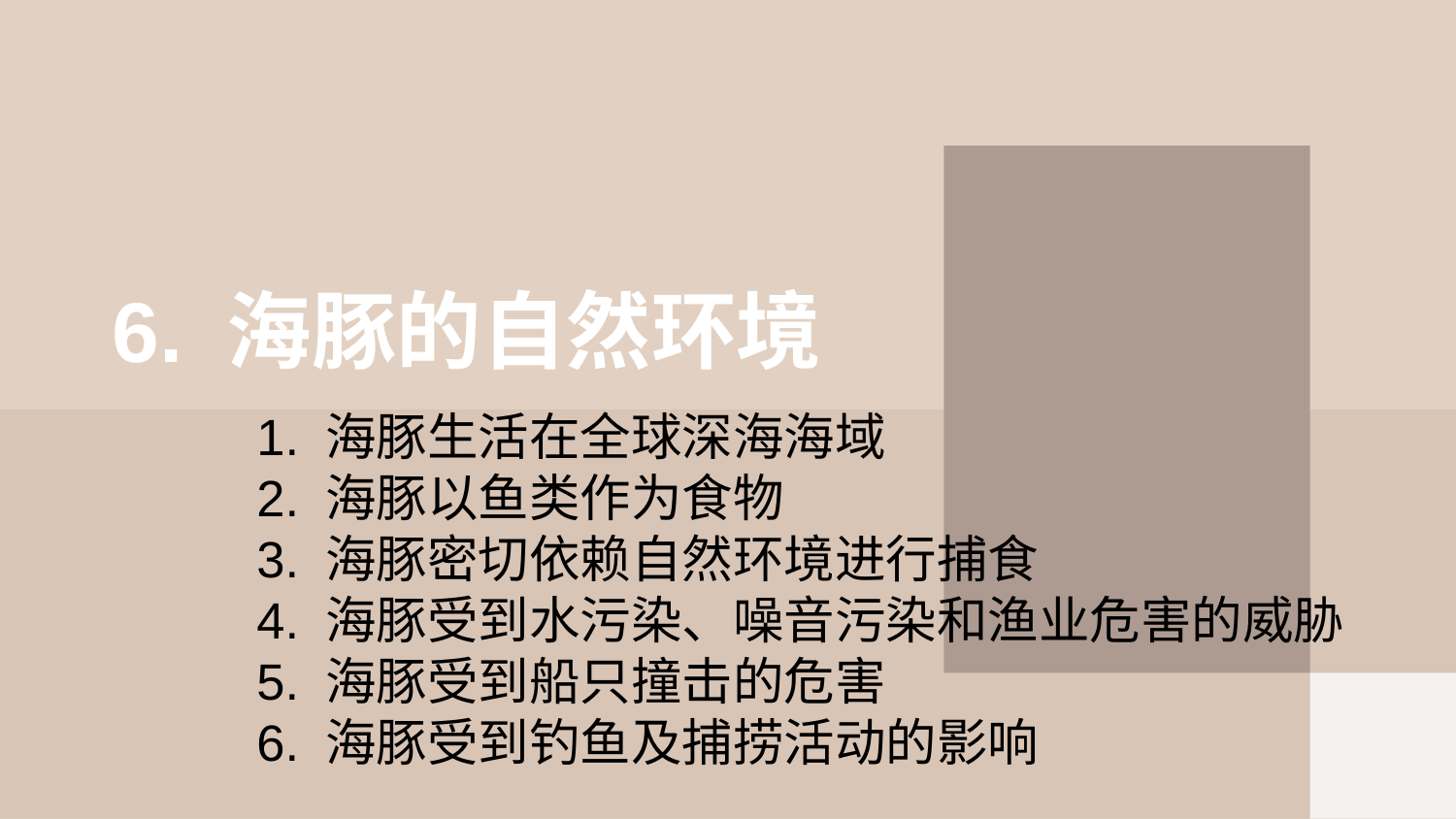

# 6. 海豚的自然环境

1. 海豚生活在全球深海海域
2. 海豚以鱼类作为食物
3. 海豚密切依赖自然环境进行捕食
4. 海豚受到水污染、噪音污染和渔业危害的威胁
5. 海豚受到船只撞击的危害
6. 海豚受到钓鱼及捕捞活动的影响